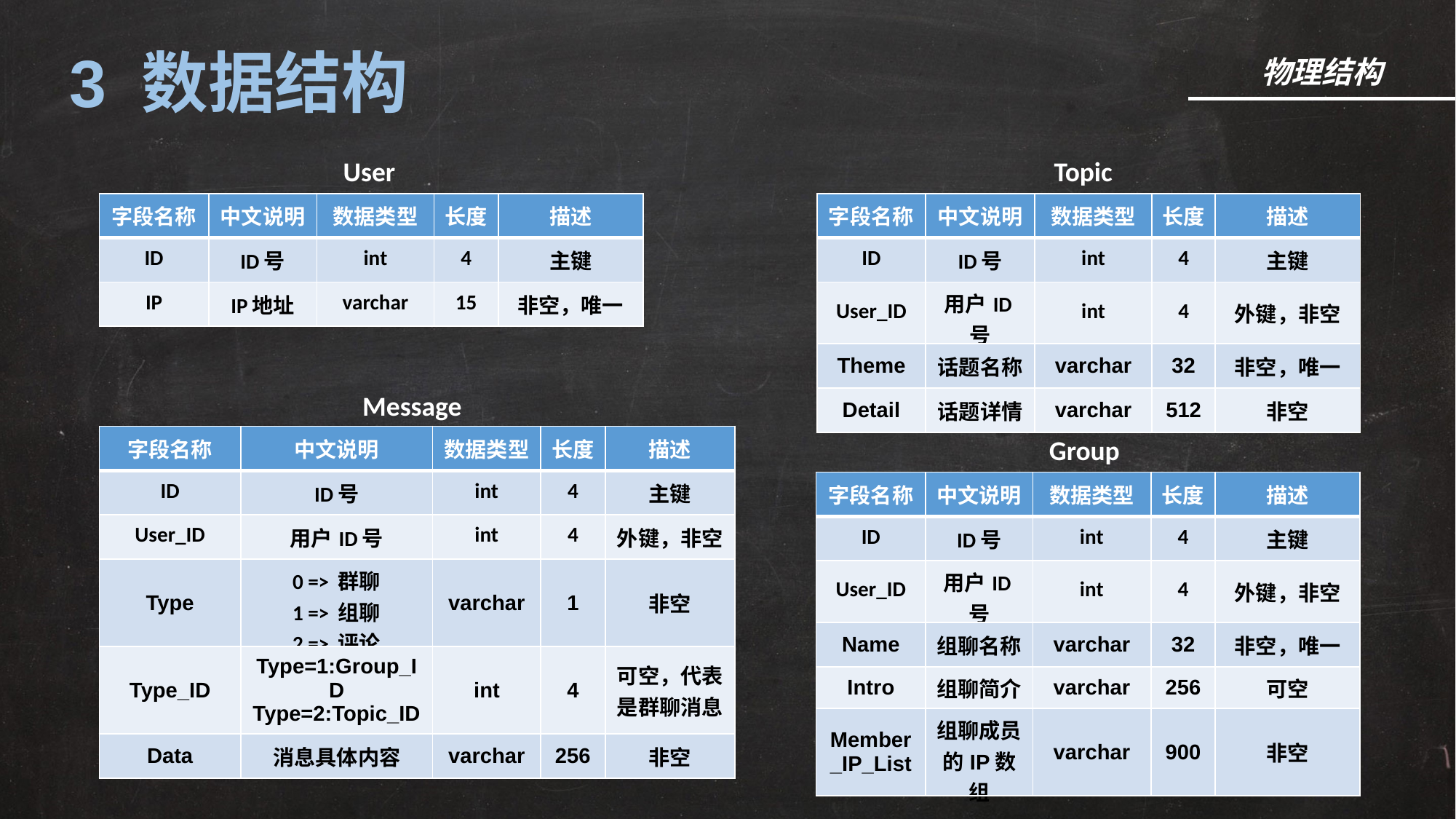

3 数据结构
物理结构
User
Topic
| 字段名称 | 中文说明 | 数据类型 | 长度 | 描述 |
| --- | --- | --- | --- | --- |
| ID | ID号 | int | 4 | 主键 |
| IP | IP地址 | varchar | 15 | 非空，唯一 |
| 字段名称 | 中文说明 | 数据类型 | 长度 | 描述 |
| --- | --- | --- | --- | --- |
| ID | ID号 | int | 4 | 主键 |
| User\_ID | 用户ID号 | int | 4 | 外键，非空 |
| Theme | 话题名称 | varchar | 32 | 非空，唯一 |
| Detail | 话题详情 | varchar | 512 | 非空 |
Message
| 字段名称 | 中文说明 | 数据类型 | 长度 | 描述 |
| --- | --- | --- | --- | --- |
| ID | ID号 | int | 4 | 主键 |
| User\_ID | 用户ID号 | int | 4 | 外键，非空 |
| Type | 0 => 群聊 1 => 组聊 2 => 评论 | varchar | 1 | 非空 |
| Type\_ID | Type=1:Group\_ID Type=2:Topic\_ID | int | 4 | 可空，代表是群聊消息 |
| Data | 消息具体内容 | varchar | 256 | 非空 |
Group
| 字段名称 | 中文说明 | 数据类型 | 长度 | 描述 |
| --- | --- | --- | --- | --- |
| ID | ID号 | int | 4 | 主键 |
| User\_ID | 用户ID号 | int | 4 | 外键，非空 |
| Name | 组聊名称 | varchar | 32 | 非空，唯一 |
| Intro | 组聊简介 | varchar | 256 | 可空 |
| Member\_IP\_List | 组聊成员的IP数组 | varchar | 900 | 非空 |